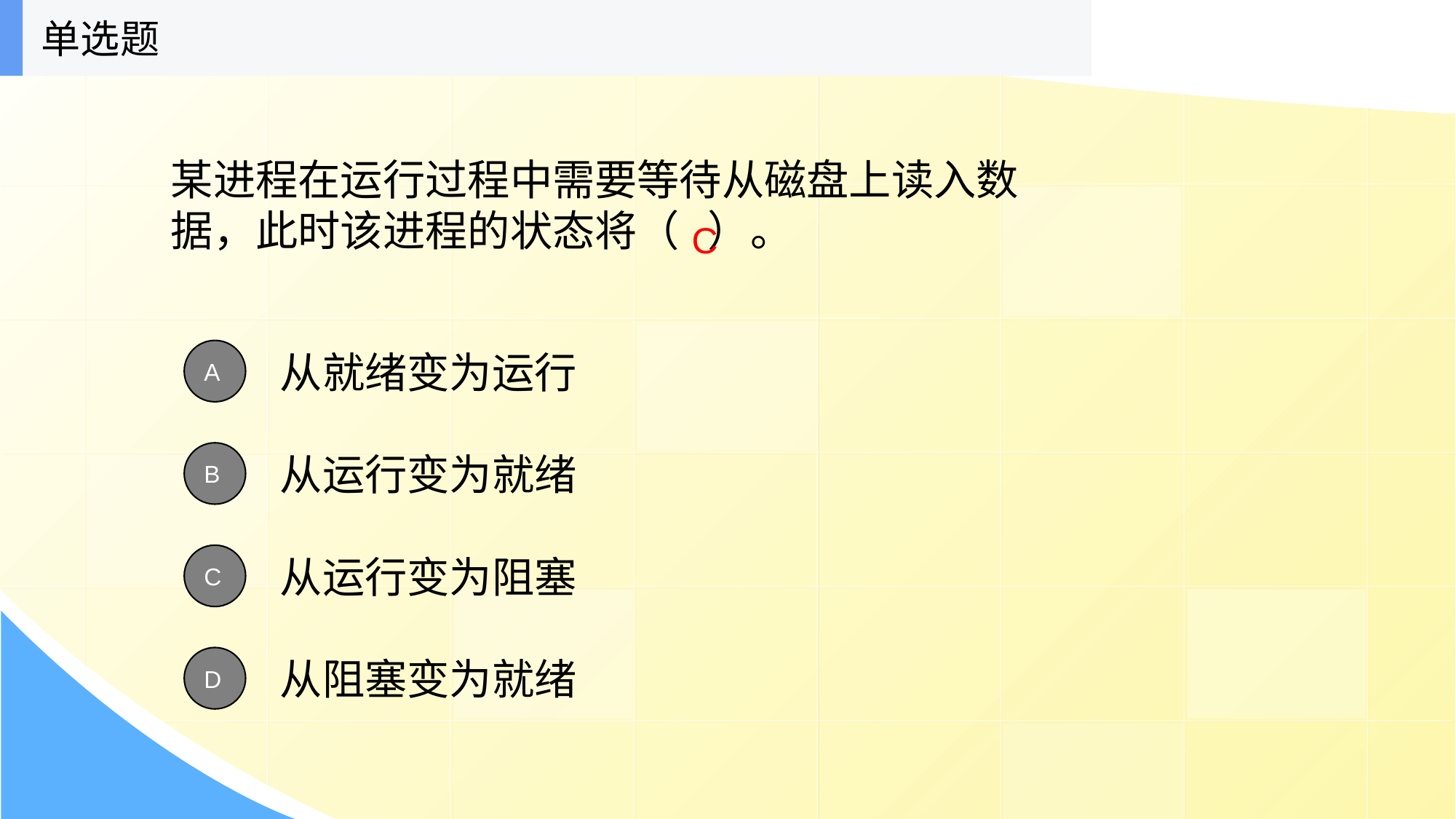

单选题
某进程在运行过程中需要等待从磁盘上读入数据，此时该进程的状态将（   ）。
C
从就绪变为运行
A
从运行变为就绪
B
从运行变为阻塞
C
从阻塞变为就绪
D